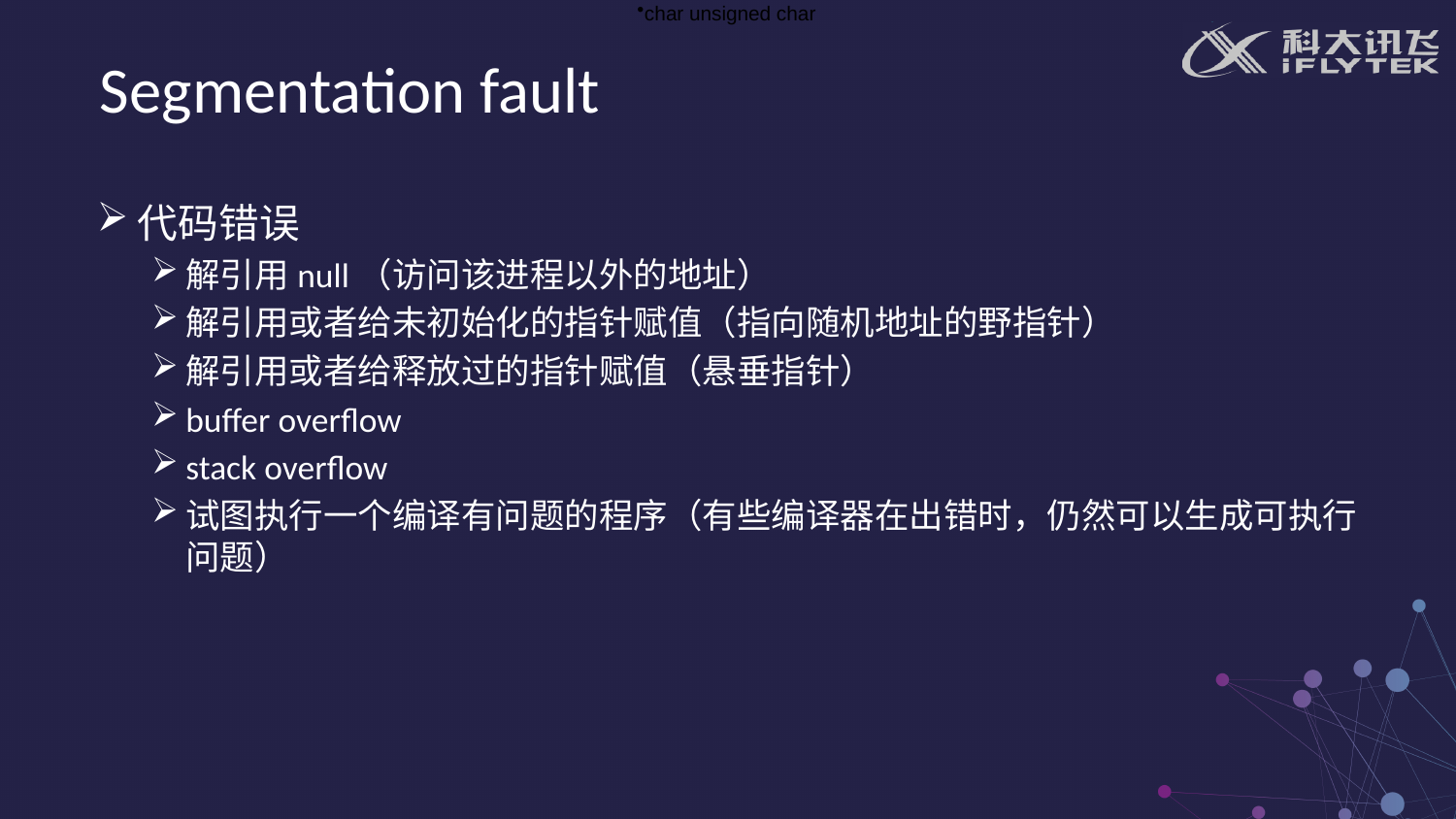

char unsigned char
Segmentation fault
代码错误
解引用null（访问该进程以外的地址）
解引用或者给未初始化的指针赋值（指向随机地址的野指针）
解引用或者给释放过的指针赋值（悬垂指针）
buffer overflow
stack overflow
试图执行一个编译有问题的程序（有些编译器在出错时，仍然可以生成可执行问题）